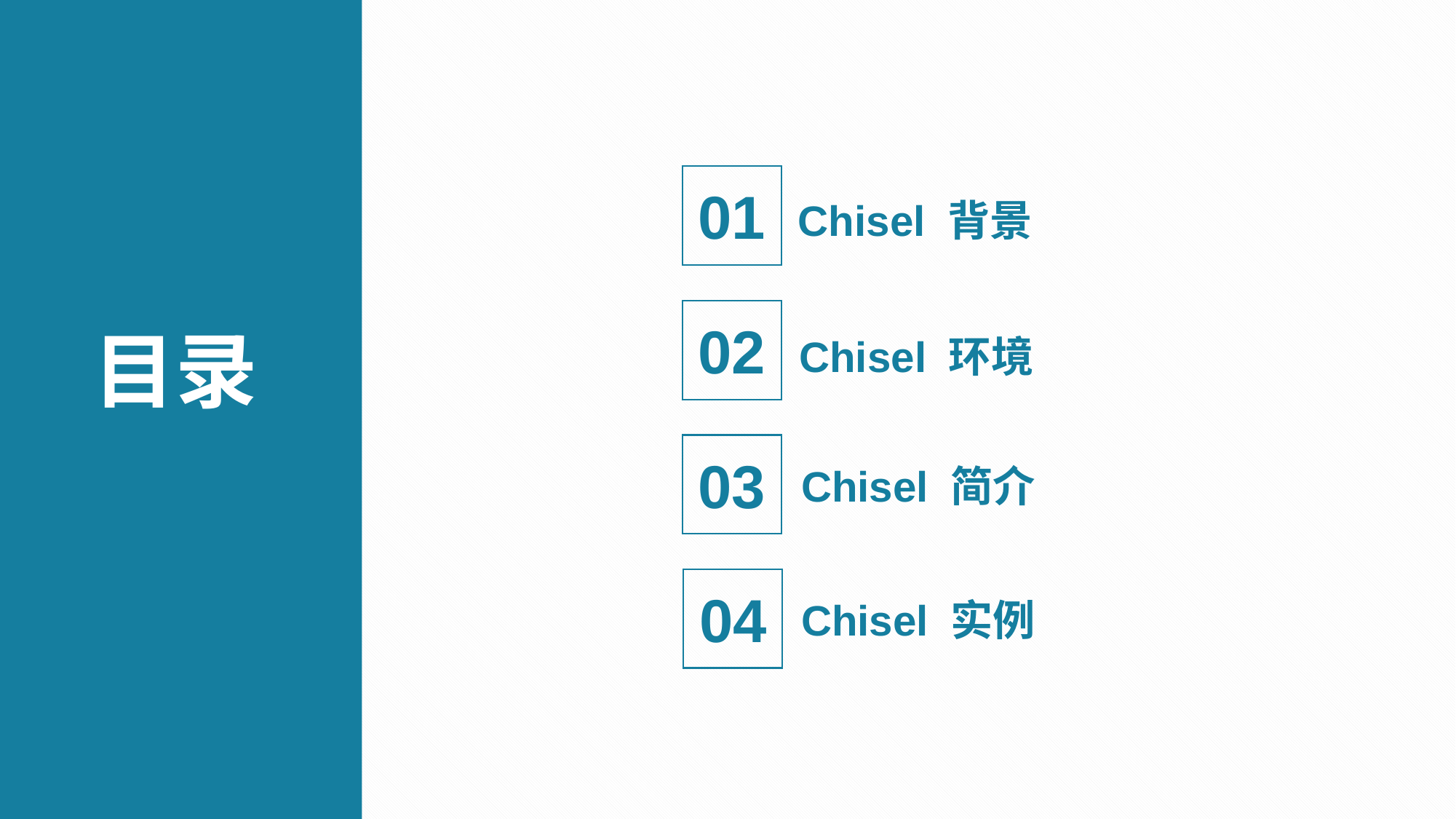

01
Chisel 背景

02
目录
Chisel 环境

03
Chisel 简介

04
Chisel 实例